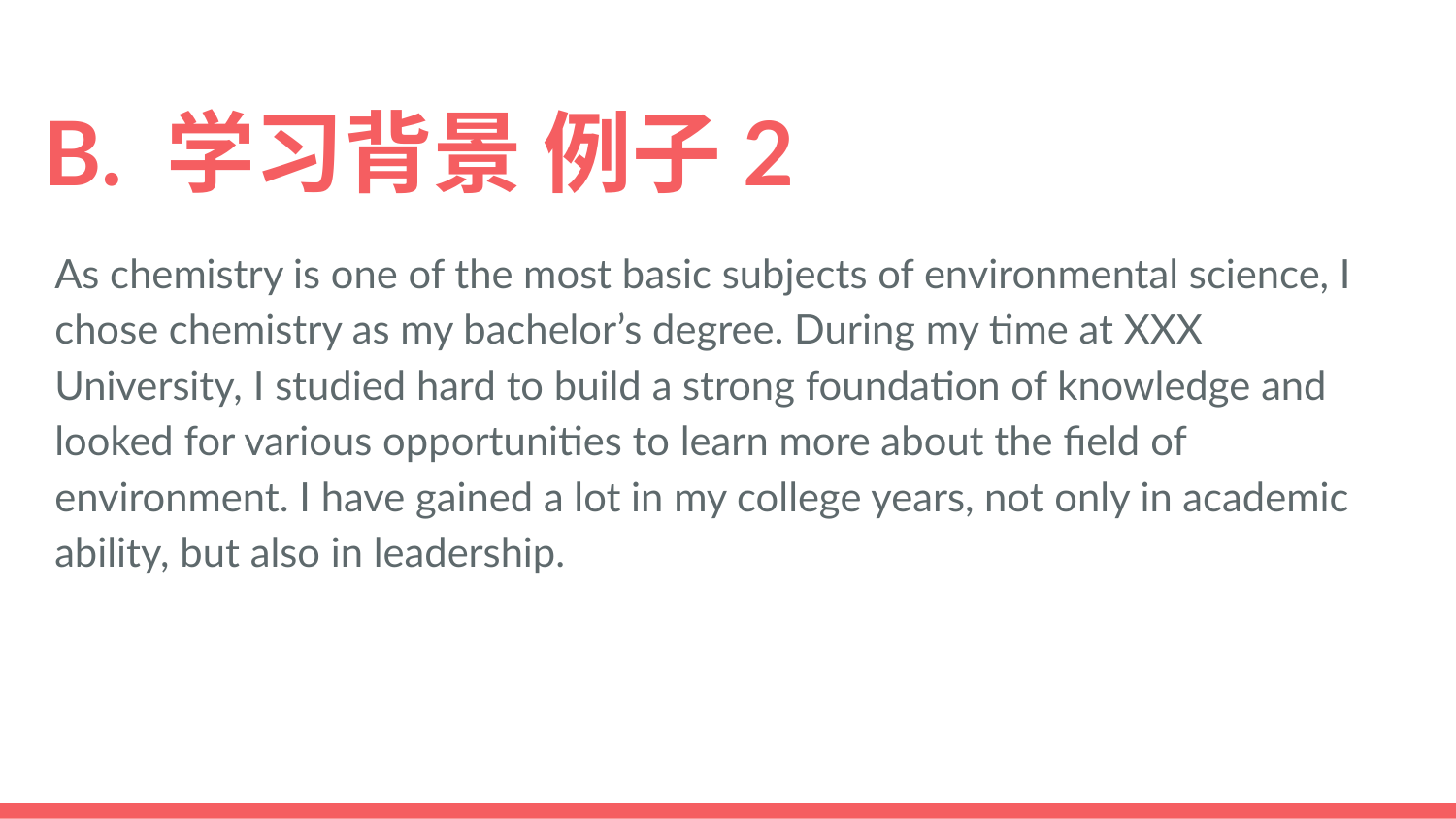

# B. 学习背景 例子2
As chemistry is one of the most basic subjects of environmental science, I chose chemistry as my bachelor’s degree. During my time at XXX University, I studied hard to build a strong foundation of knowledge and looked for various opportunities to learn more about the field of environment. I have gained a lot in my college years, not only in academic ability, but also in leadership.